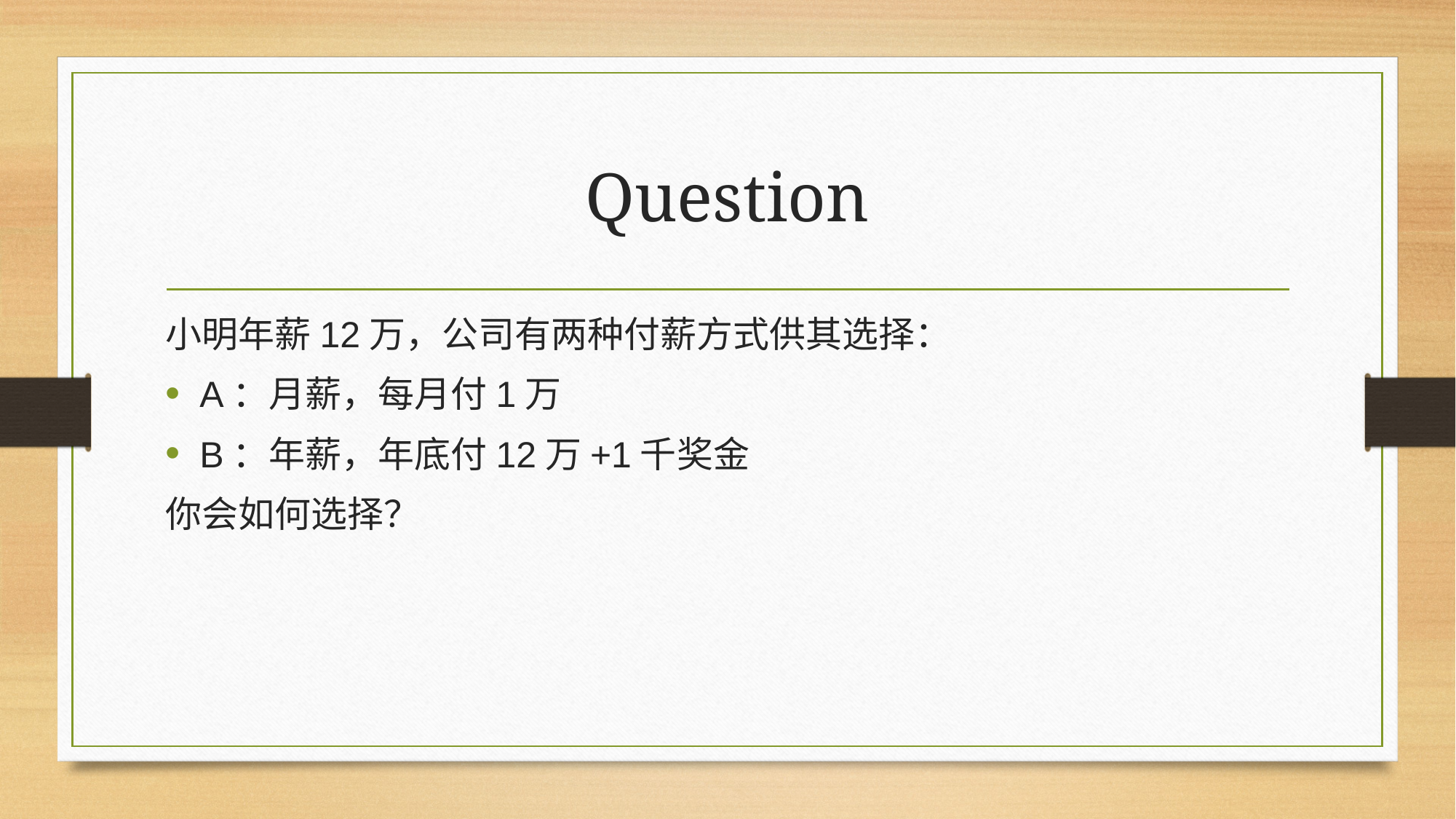

# Question
小明年薪12万，公司有两种付薪方式供其选择：
A：月薪，每月付1万
B：年薪，年底付12万+1千奖金
你会如何选择？